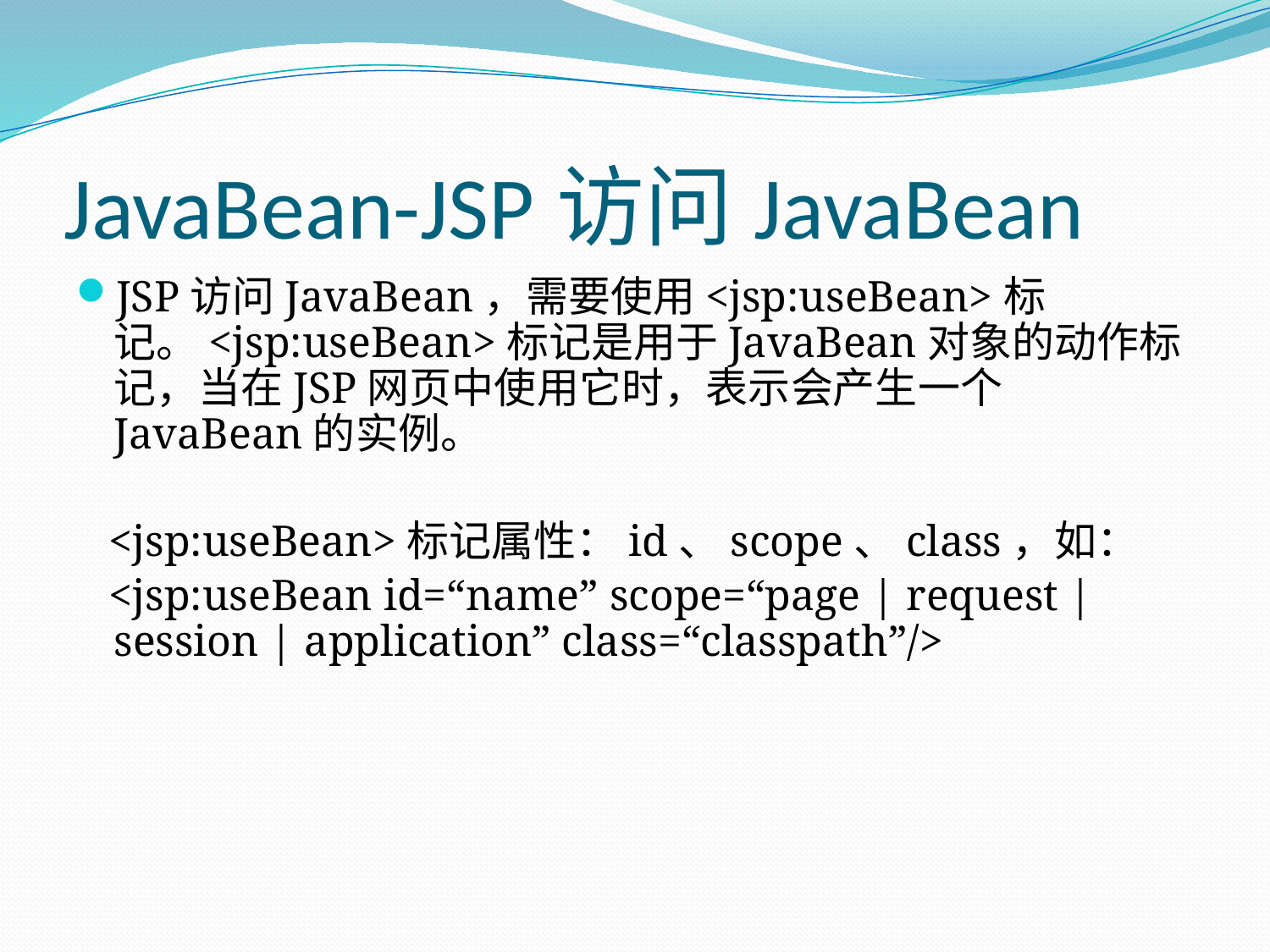

# JavaBean-JSP访问JavaBean
JSP访问JavaBean，需要使用<jsp:useBean>标记。<jsp:useBean>标记是用于JavaBean对象的动作标记，当在JSP网页中使用它时，表示会产生一个JavaBean的实例。

   <jsp:useBean>标记属性：id、scope、class，如：
   <jsp:useBean id=“name” scope=“page | request | session | application” class=“classpath”/>